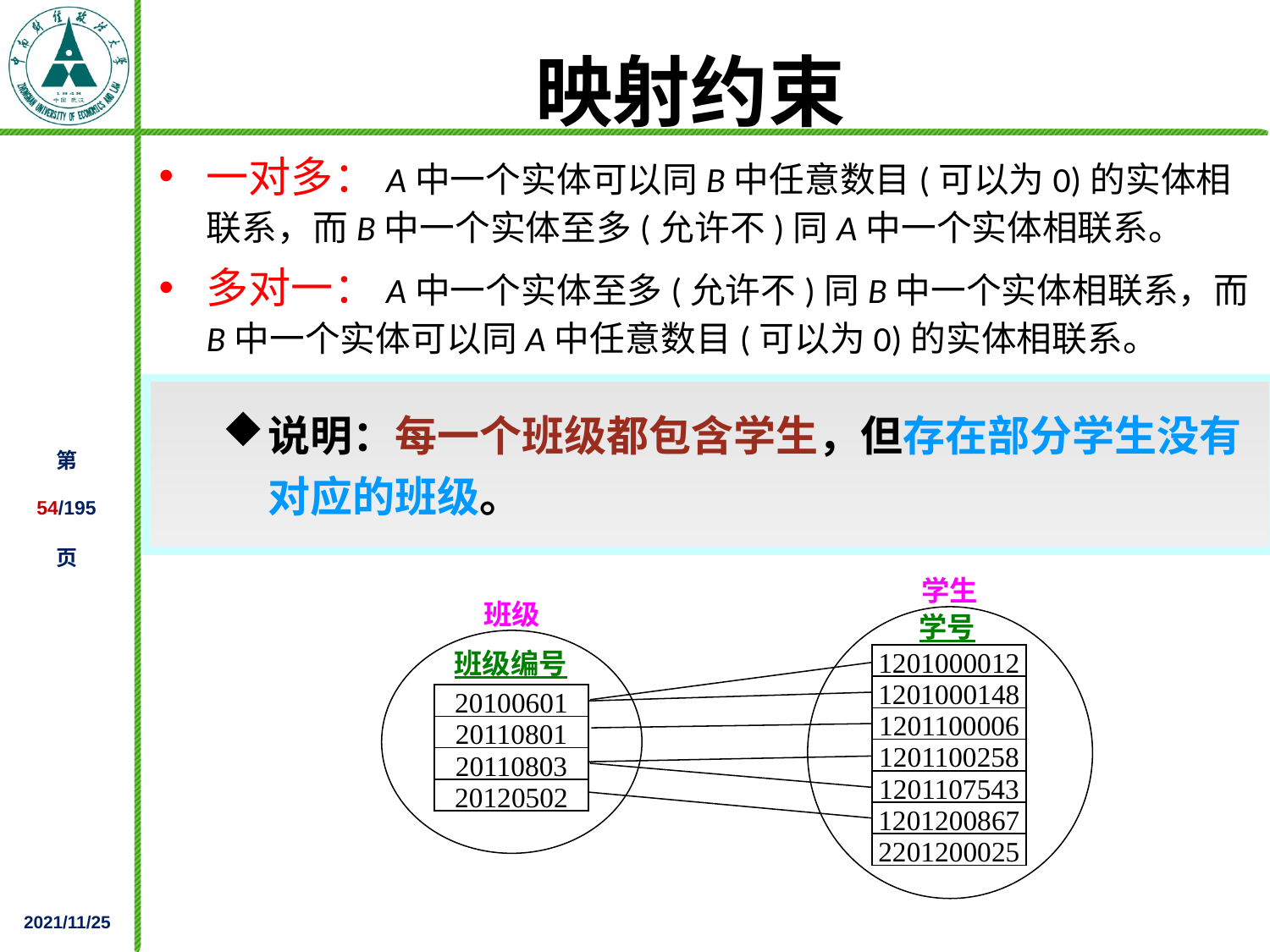

# 映射约束
一对多：A中一个实体可以同B中任意数目(可以为0)的实体相联系，而B中一个实体至多(允许不)同A中一个实体相联系。
多对一：A中一个实体至多(允许不)同B中一个实体相联系，而B中一个实体可以同A中任意数目(可以为0)的实体相联系。
例如，由实体集班级和学生参与的联系集包含，假设一个班级可以包含多名学生，但一名学生只能归属于某一个班级，则包含为从实体集班级到学生的一对多联系集，或为从实体集学生到班级的多对一联系集。
说明：每一个班级都包含学生，但存在部分学生没有对应的班级。

学生
班级

学号

1201000012
1201000148
1201100006
1201100258
1201107543
1201200867
2201200025
班级编号

20100601
20110801
20110803
20120502

2021/11/25